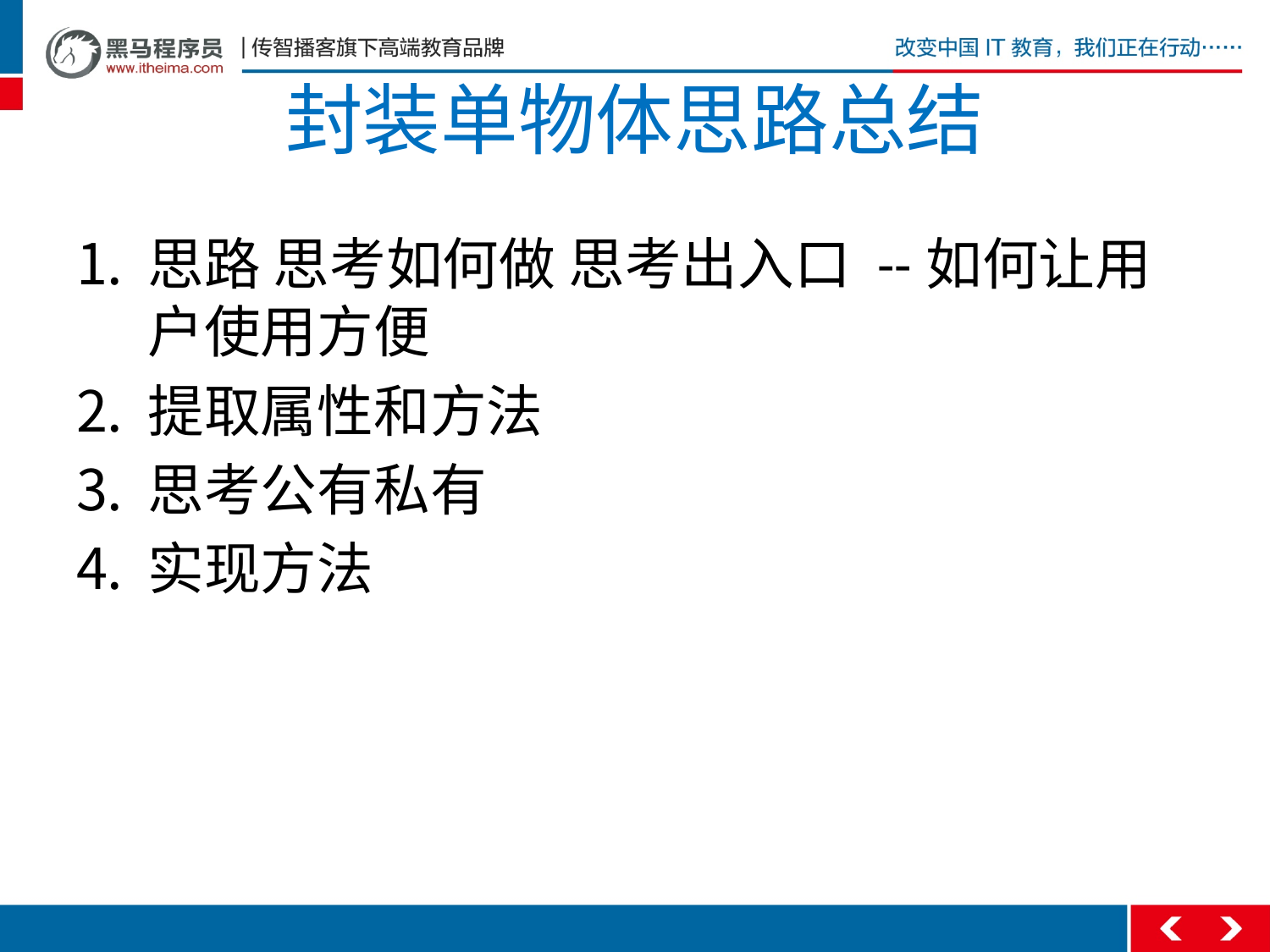

# 封装单物体思路总结
思路 思考如何做 思考出入口 --如何让用户使用方便
提取属性和方法
思考公有私有
实现方法